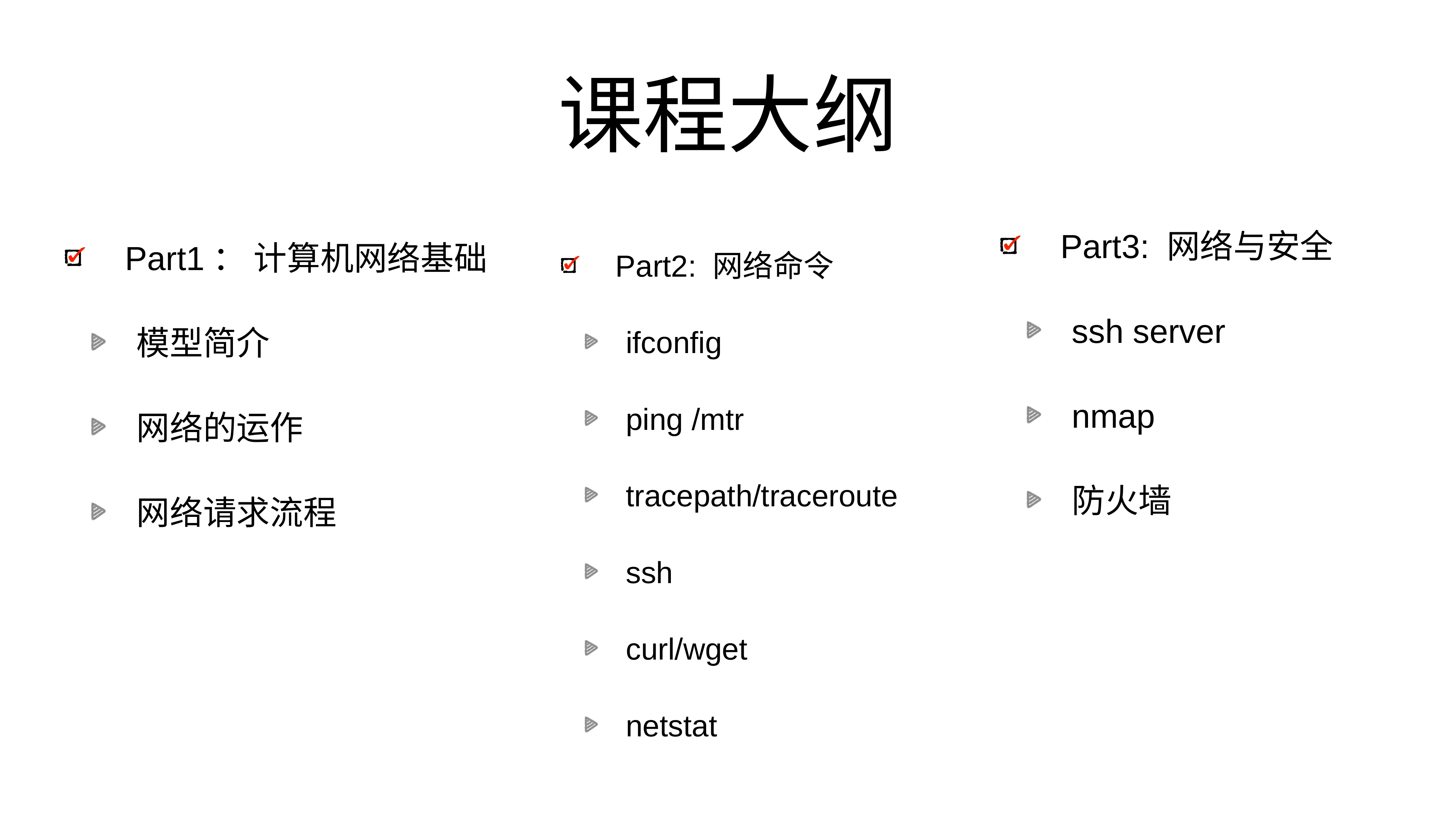

# 课程大纲
Part1： 计算机网络基础
模型简介
网络的运作
网络请求流程
Part3: 网络与安全
ssh server
nmap
防火墙
Part2: 网络命令
ifconfig
ping /mtr
tracepath/traceroute
ssh
curl/wget
netstat